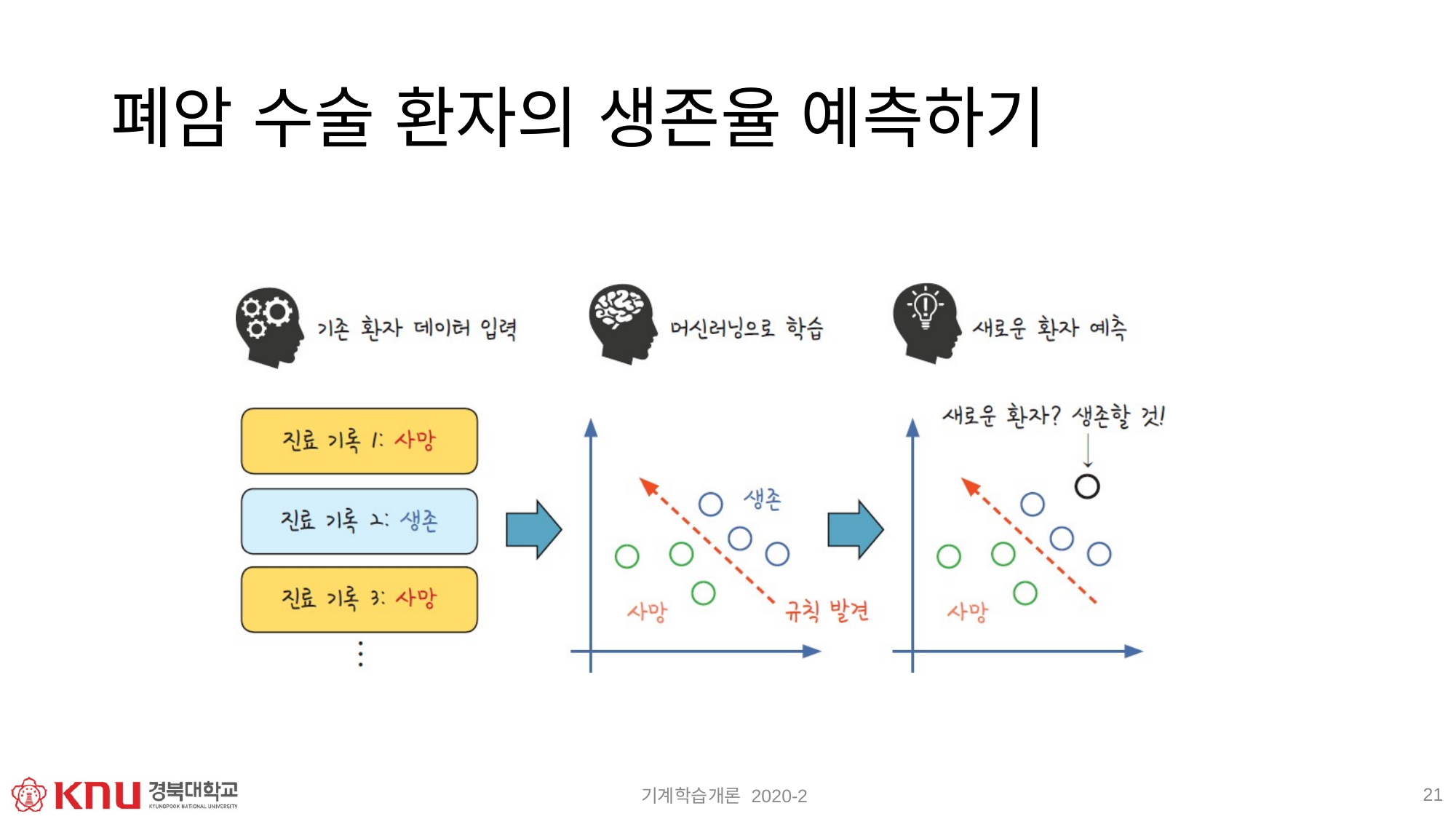

# 폐암 수술 환자의 생존율 예측하기

21
기계학습개론 2020-2